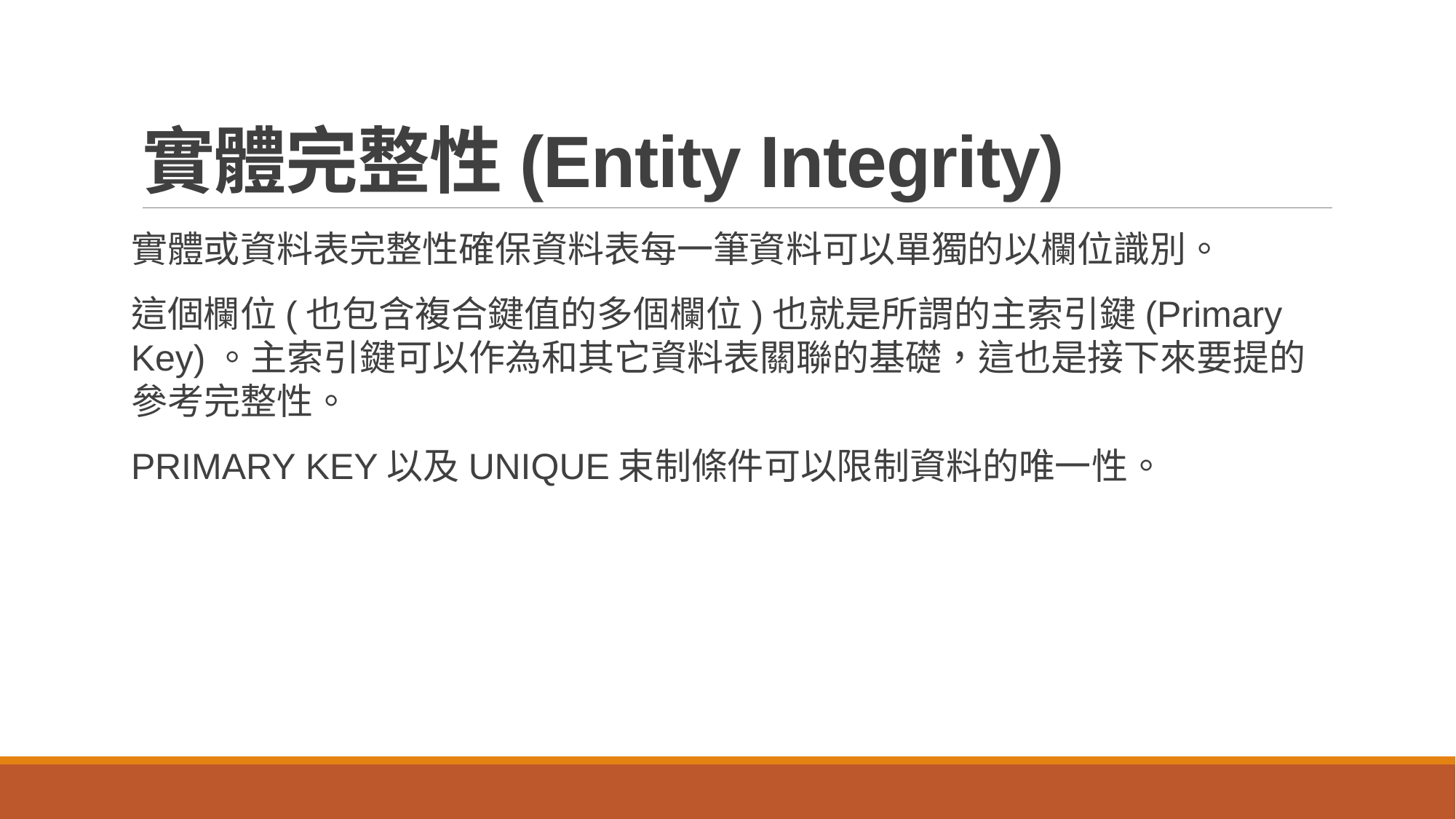

# 實體完整性(Entity Integrity)
實體或資料表完整性確保資料表每一筆資料可以單獨的以欄位識別。
這個欄位(也包含複合鍵值的多個欄位)也就是所謂的主索引鍵(Primary Key)。主索引鍵可以作為和其它資料表關聯的基礎，這也是接下來要提的參考完整性。
PRIMARY KEY以及UNIQUE束制條件可以限制資料的唯一性。